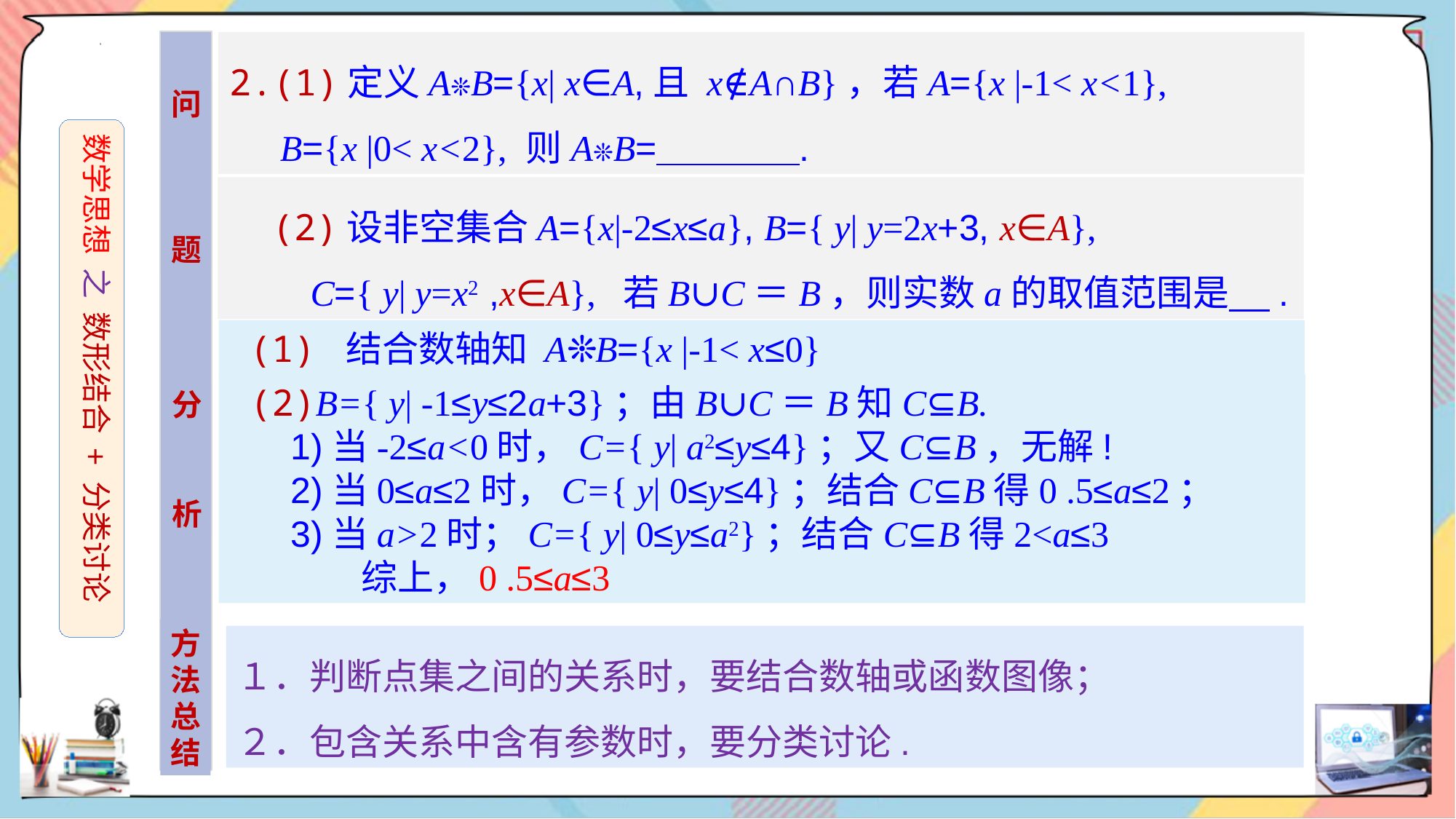

2.(1)定义A❊B={x| x∈A,且 x∉A∩B}，若A={x |-1< x<1},
     B={x |0< x<2}, 则A❊B=              .
问

题
数学思想  之  数形结合 + 分类讨论
  (2)设非空集合A={x|-2≤x≤a}, B={ y| y=2x+3, x∈A},
         C={ y| y=x2  ,x∈A},  若B∪C＝B，则实数a的取值范围是     .
  (1) 结合数轴知 A❊B={x |-1< x≤0}
  (2)B={ y| -1≤y≤2a+3}；由B∪C＝B知C⊆B.
      1)当-2≤a<0时，C={ y| a2≤y≤4}；又C⊆B，无解!
      2)当0≤a≤2时，C={ y| 0≤y≤4}；结合C⊆B得0 .5≤a≤2；
      3)当a>2时；C={ y| 0≤y≤a2}；结合C⊆B得2<a≤3
               综上，0 .5≤a≤3
分

析
方法总结
１．判断点集之间的关系时，要结合数轴或函数图像；
２．包含关系中含有参数时，要分类讨论.